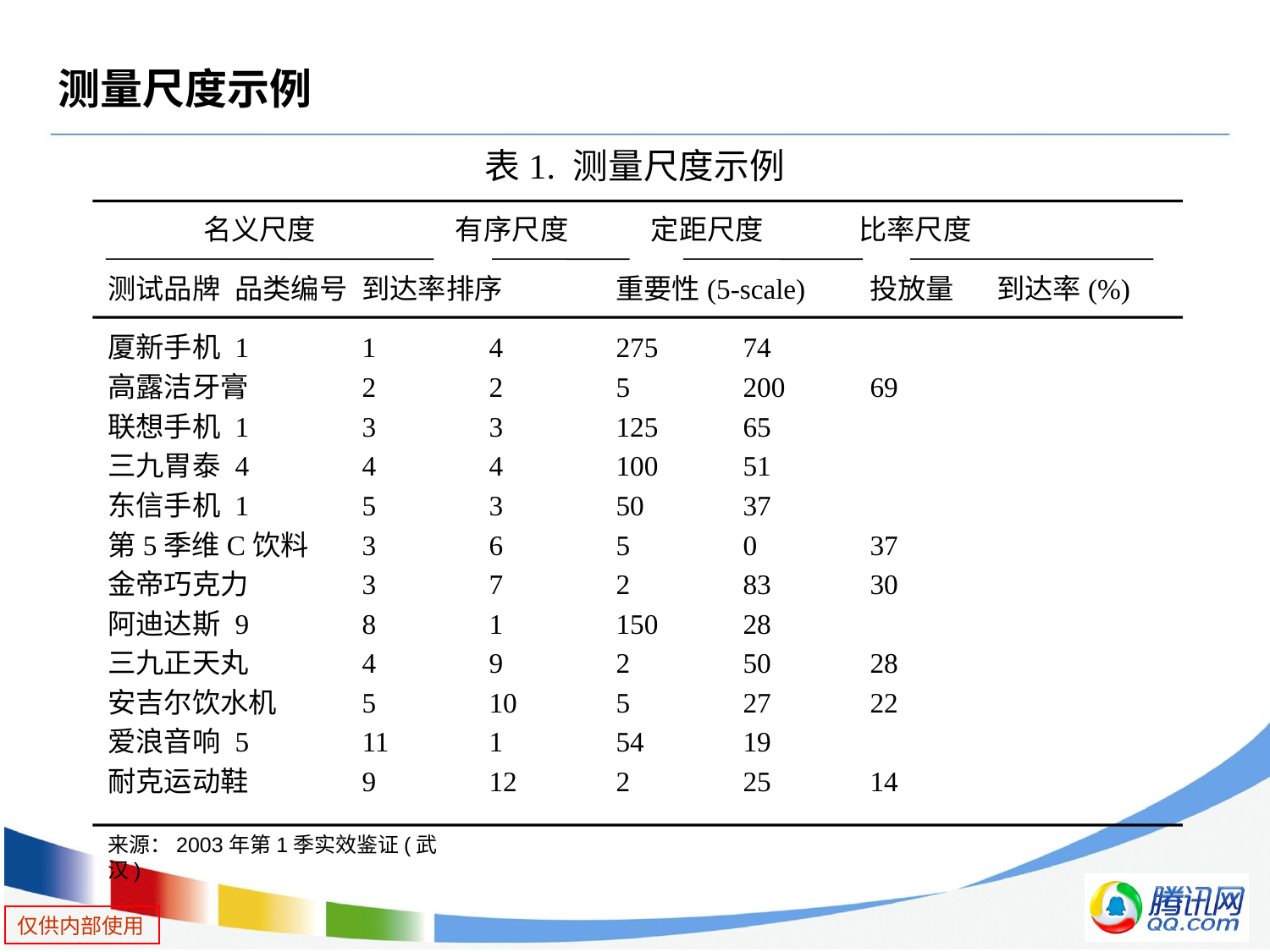

# 测量尺度示例
表1. 测量尺度示例

              名义尺度                      有序尺度             定距尺度               比率尺度

测试品牌	品类编号	到达率排序	重要性(5-scale)	投放量	到达率(%)

厦新手机	1	1	4	275	74
高露洁牙膏	2	2	5	200	69
联想手机	1	3	3	125	65
三九胃泰	4	4	4	100	51
东信手机	1	5	3	50	37
第5季维C饮料	3	6	5	0	37
金帝巧克力	3	7	2	83	30
阿迪达斯	9	8	1	150	28
三九正天丸	4	9	2	50	28
安吉尔饮水机	5	10	5	27	22
爱浪音响	5	11	1	54	19
耐克运动鞋	9	12	2	25	14

来源：2003年第1季实效鉴证(武汉)